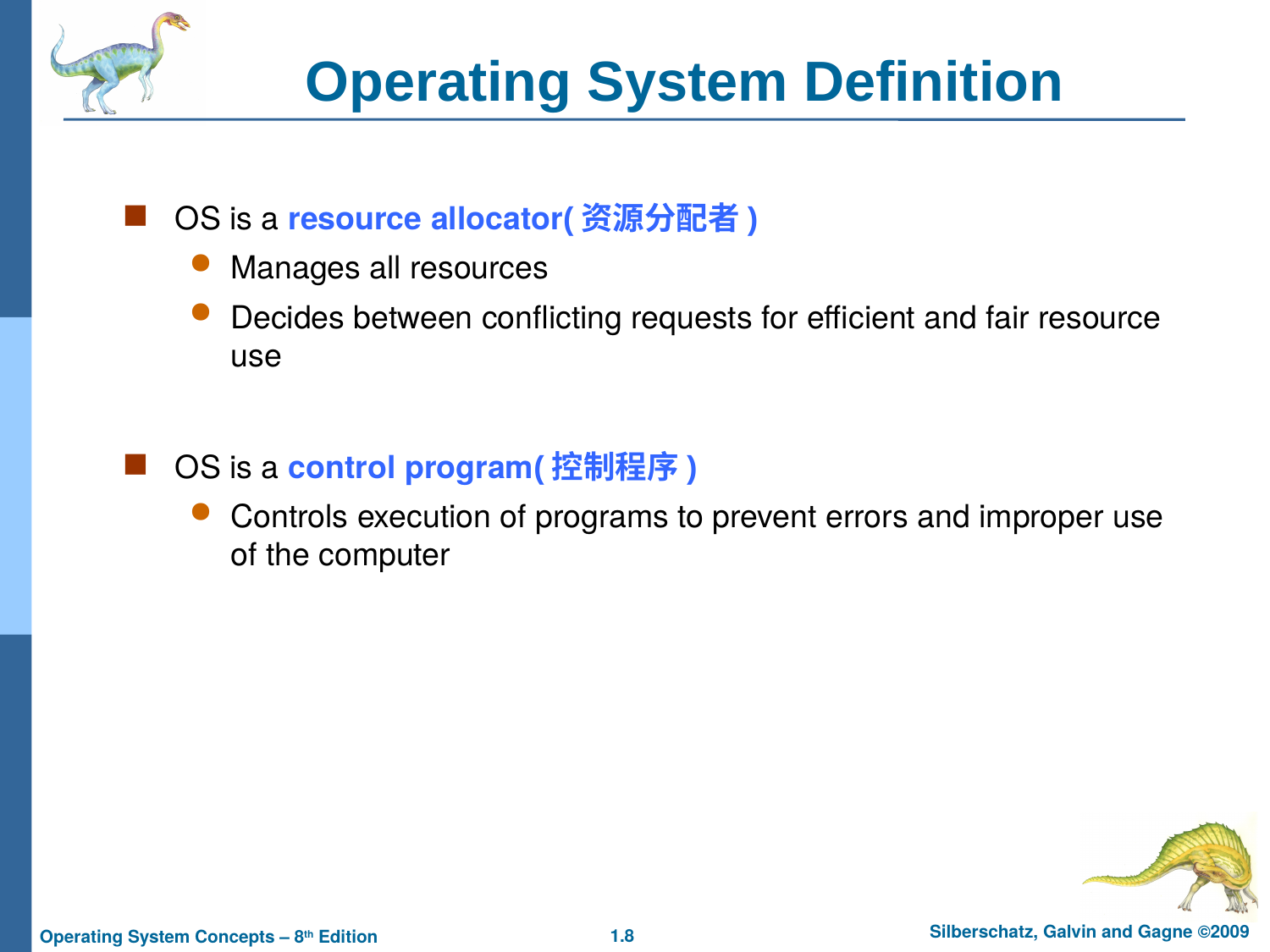

Operating System Definition

OS is a resource allocator(资源分配者)
Manages all resources
Decides between conflicting requests for efficient and fair resource use

OS is a control program(控制程序)
Controls execution of programs to prevent errors and improper use of the computer